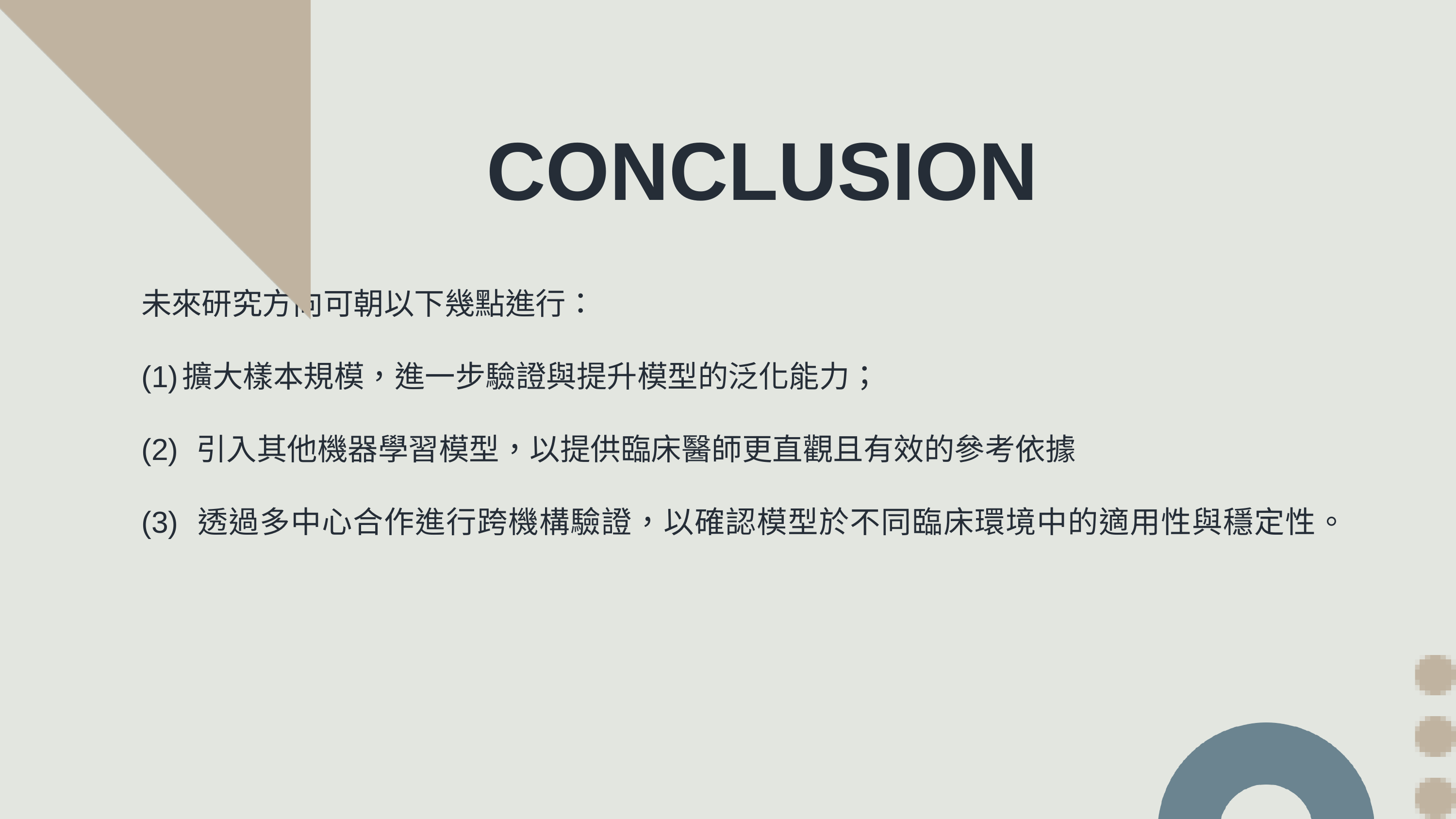

CONCLUSION
未來研究方向可朝以下幾點進行：
擴大樣本規模，進一步驗證與提升模型的泛化能力；
 引入其他機器學習模型，以提供臨床醫師更直觀且有效的參考依據
 透過多中心合作進行跨機構驗證，以確認模型於不同臨床環境中的適用性與穩定性。